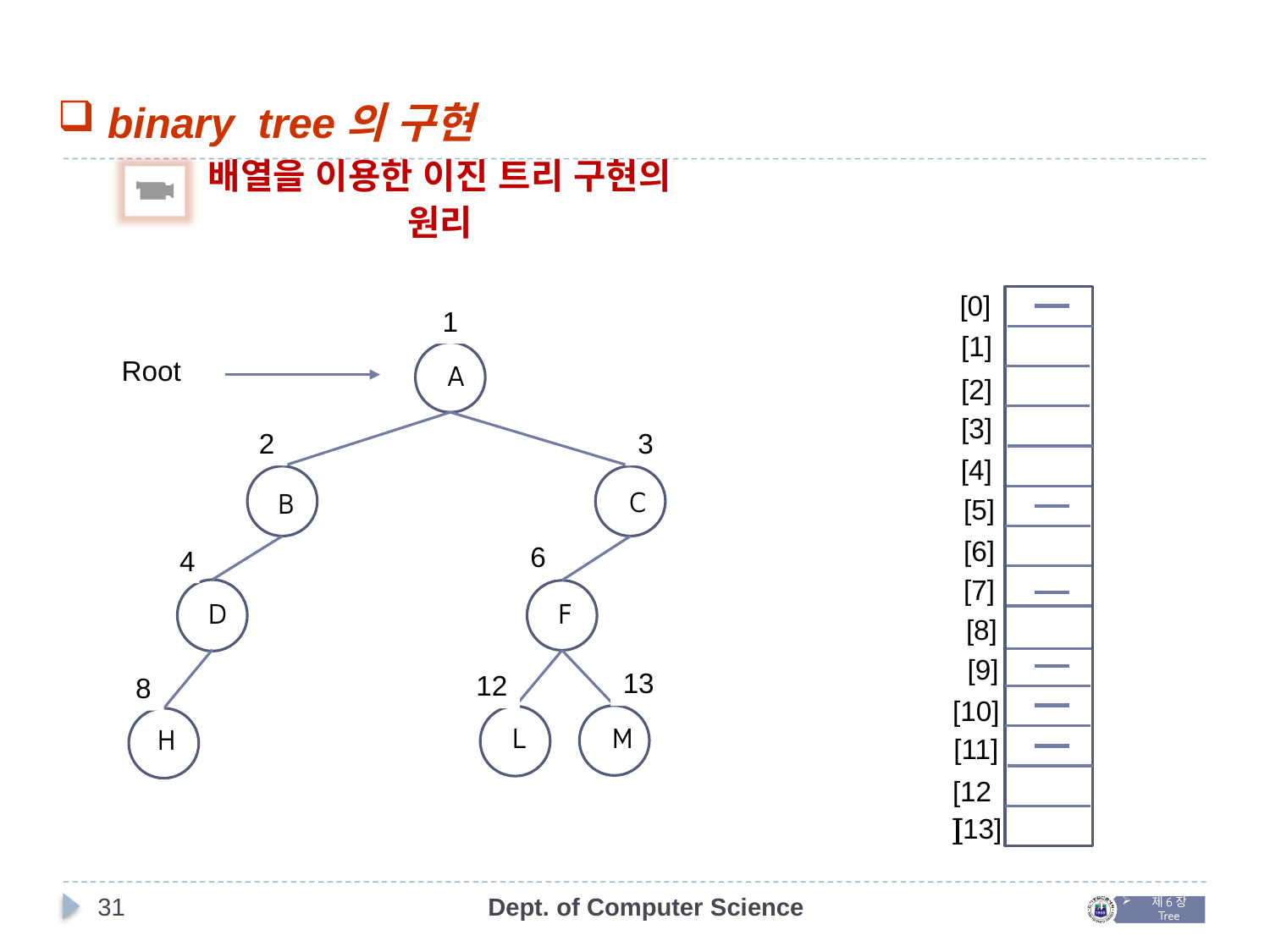

binary  tree의 구현
배열을 이용한 이진 트리 구현의 원리

[0]

[1]
[2]
[3]
[4]
[5]
[6]
[7]
[8]
[9]
[10]
[11]
[12]
[13]
1
A
Root
A
3
2
B
C
C
B
6
4
D
F
F
D
13
12
8
M
L
H
M
L
H
31
Dept. of Computer Science